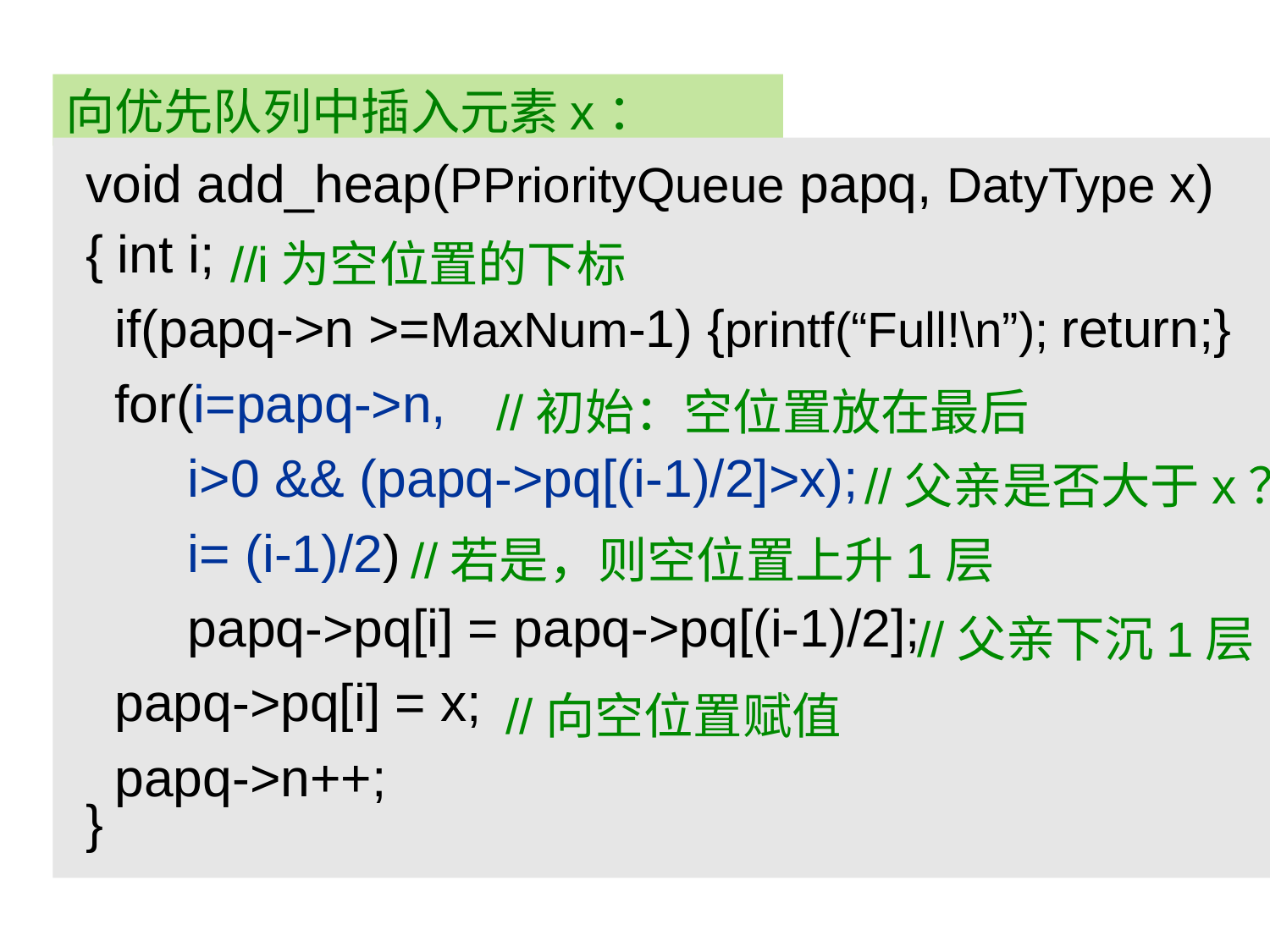

向优先队列中插入元素x：
void add_heap(PPriorityQueue papq, DatyType x)
{ int i;
  if(papq->n >=MaxNum-1) {printf(“Full!\n”); return;}
  for(i=papq->n,
       i>0 && (papq->pq[(i-1)/2]>x);
       i= (i-1)/2)
       papq->pq[i] = papq->pq[(i-1)/2];
  papq->pq[i] = x;
  papq->n++;
}
//i为空位置的下标
//初始：空位置放在最后
//父亲是否大于x？
//若是，则空位置上升1层
//父亲下沉1层
//向空位置赋值